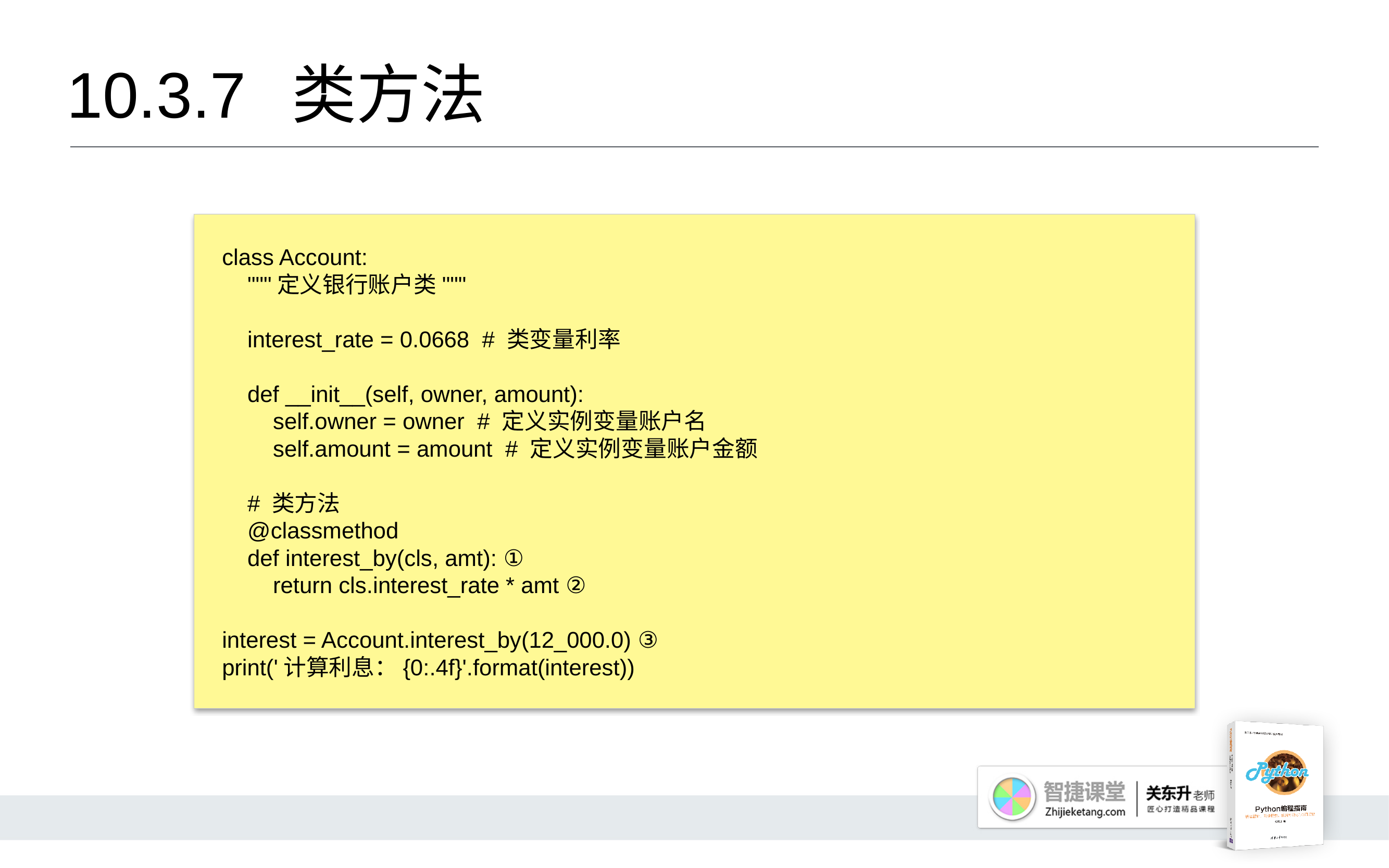

# 10.3.7 	类方法
class Account:
    """定义银行账户类"""

    interest_rate = 0.0668  # 类变量利率

    def __init__(self, owner, amount):
        self.owner = owner  # 定义实例变量账户名
        self.amount = amount  # 定义实例变量账户金额

    # 类方法
    @classmethod
    def interest_by(cls, amt): ①
        return cls.interest_rate * amt ②

interest = Account.interest_by(12_000.0) ③
print('计算利息：{0:.4f}'.format(interest))